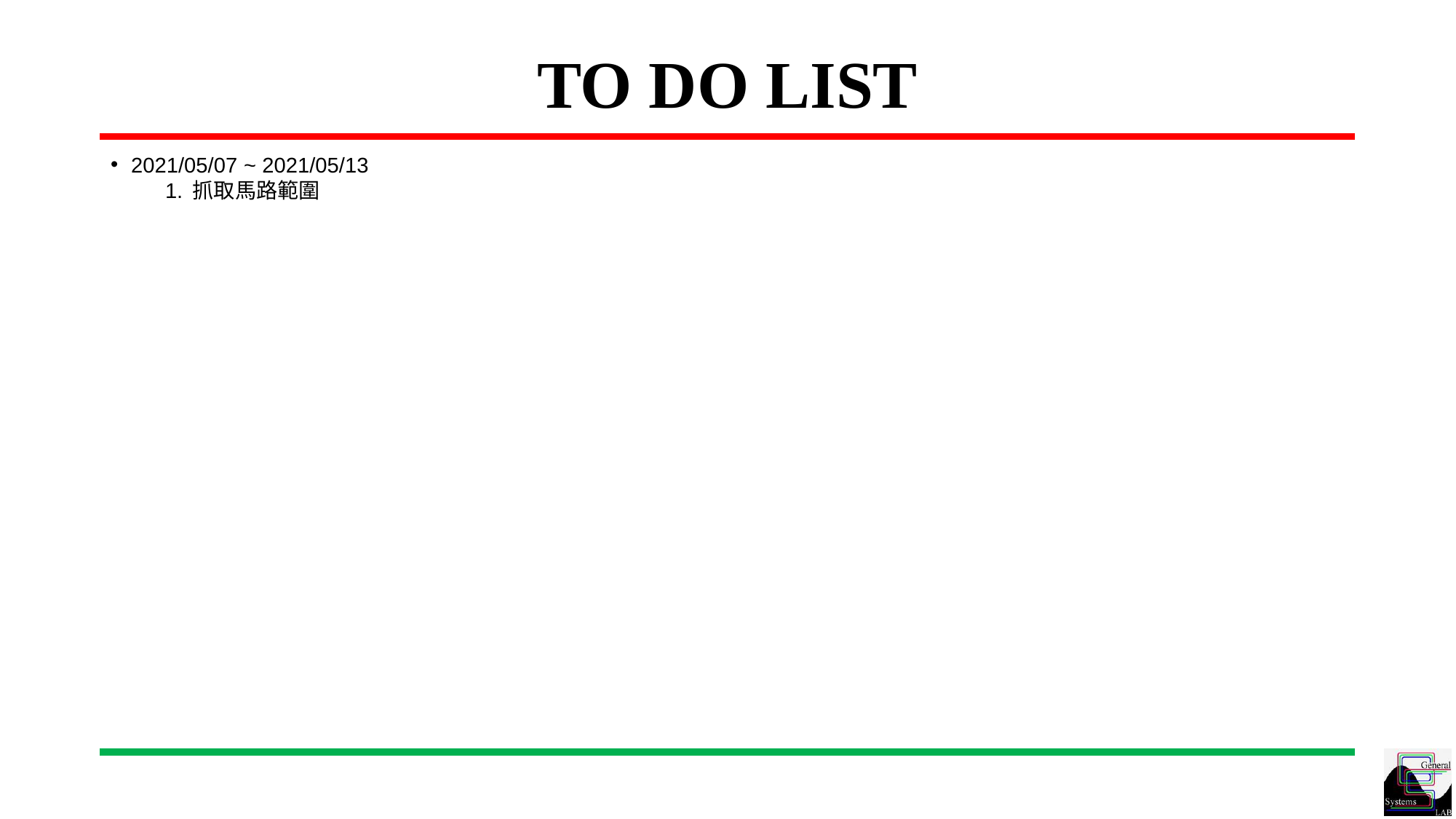

# TO DO LIST
2021/05/07 ~ 2021/05/13
抓取馬路範圍